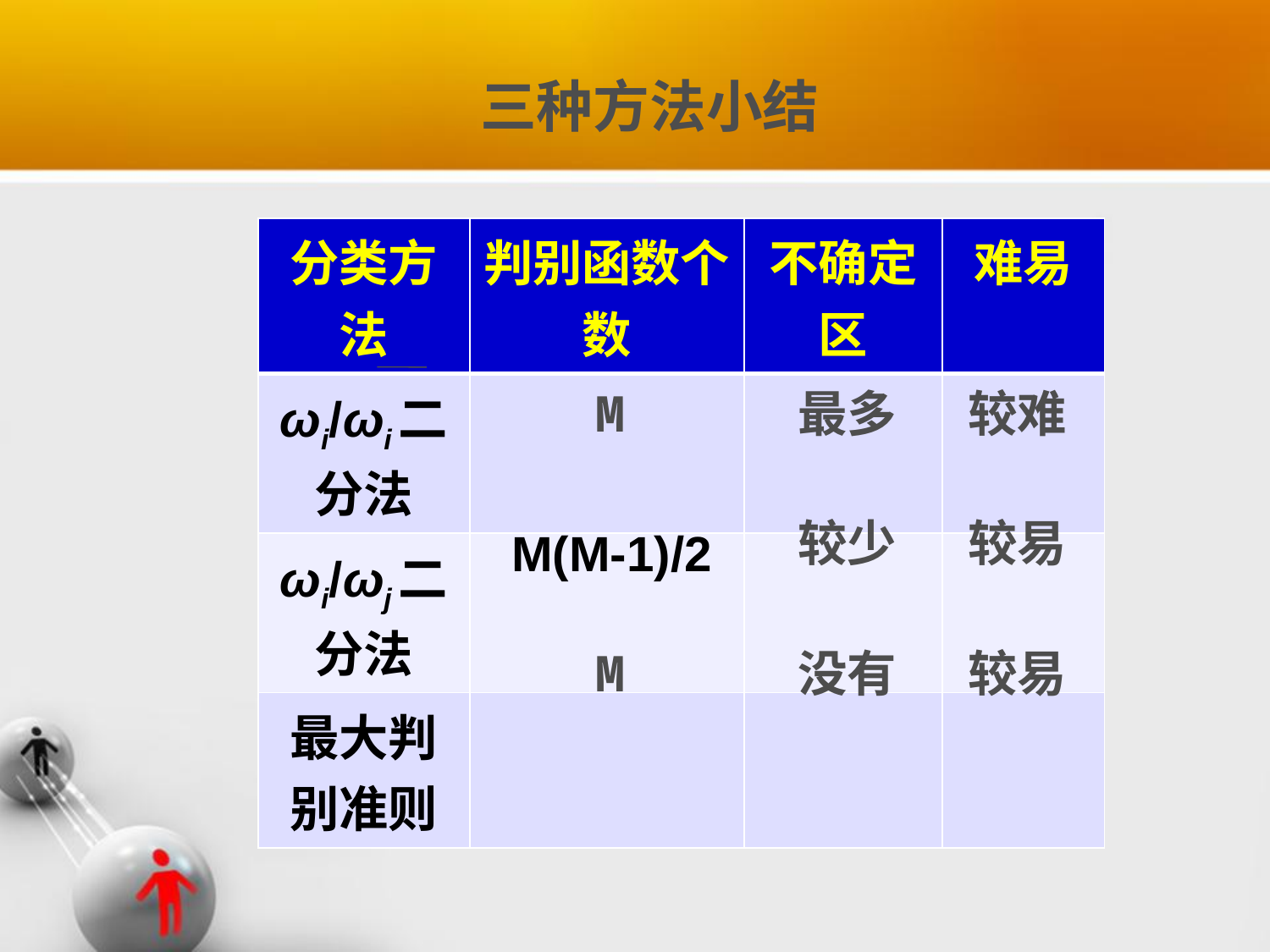

三种方法小结
| 分类方法 | 判别函数个数 | 不确定区 | 难易 |
| --- | --- | --- | --- |
| ωi/ωi二分法 |  |  |  |
| ωi/ωj二分法 |  |  |  |
| 最大判别准则 |  |  |  |
M
最多
较难
较少
较易
M(M-1)/2
M
没有
较易